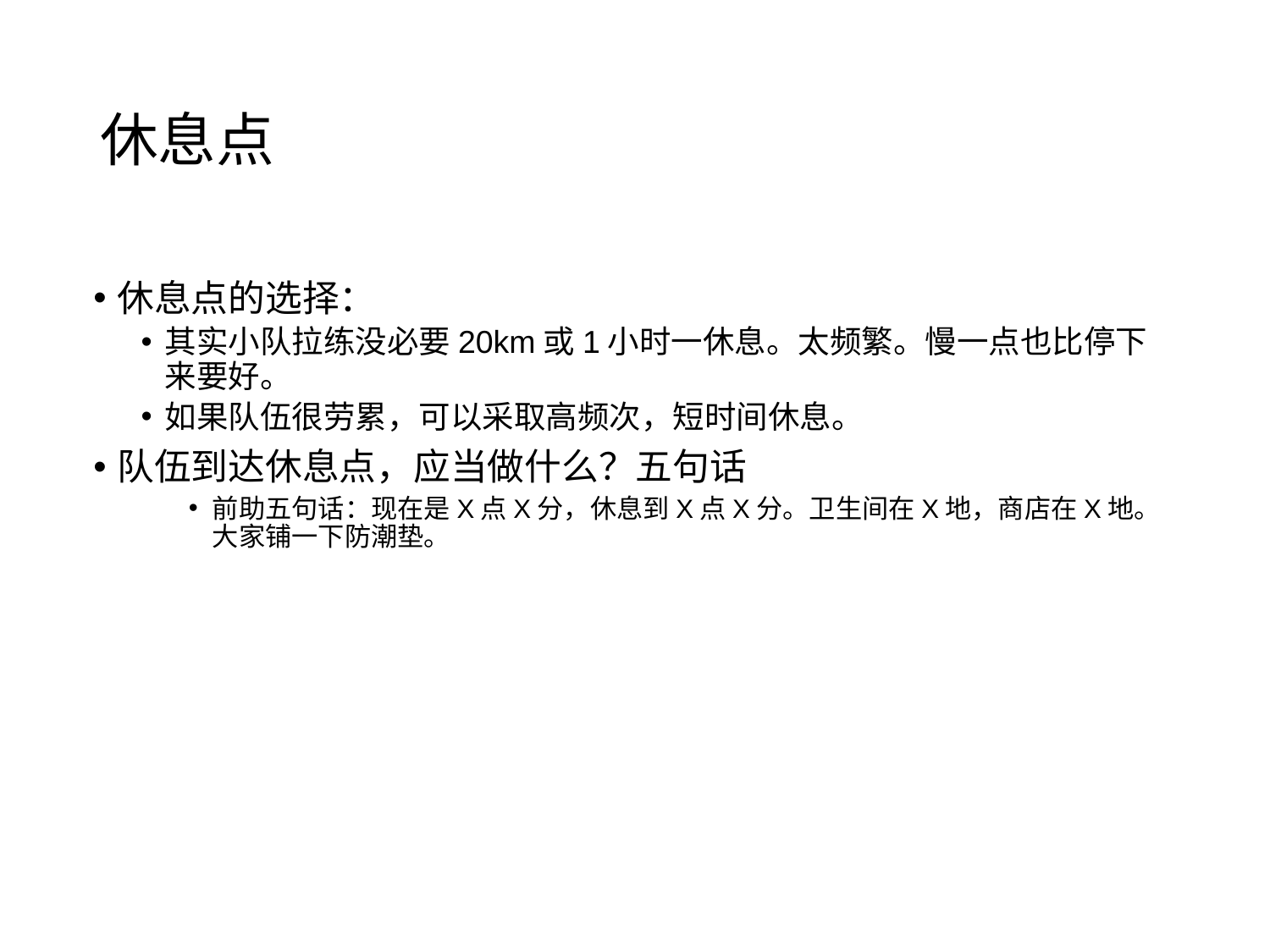

# 休息点
休息点的选择：
其实小队拉练没必要20km或1小时一休息。太频繁。慢一点也比停下来要好。
如果队伍很劳累，可以采取高频次，短时间休息。
队伍到达休息点，应当做什么？五句话
前助五句话：现在是X点X分，休息到X点X分。卫生间在X地，商店在X地。大家铺一下防潮垫。